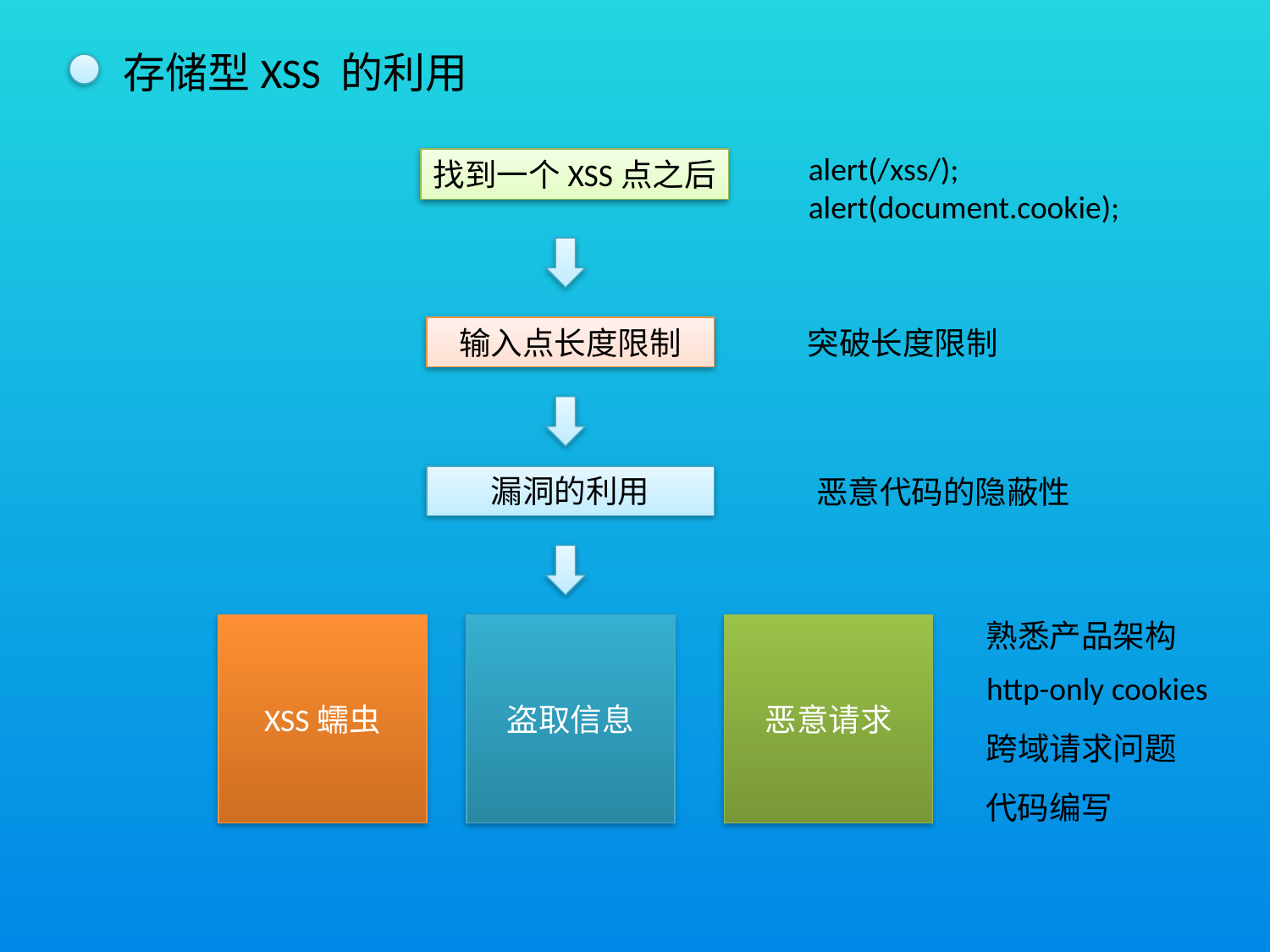

存储型XSS 的利用

alert(/xss/);
alert(document.cookie);
找到一个XSS点之后

输入点长度限制
突破长度限制

漏洞的利用
恶意代码的隐蔽性

熟悉产品架构
XSS蠕虫
盗取信息
恶意请求
http-only cookies
跨域请求问题
代码编写